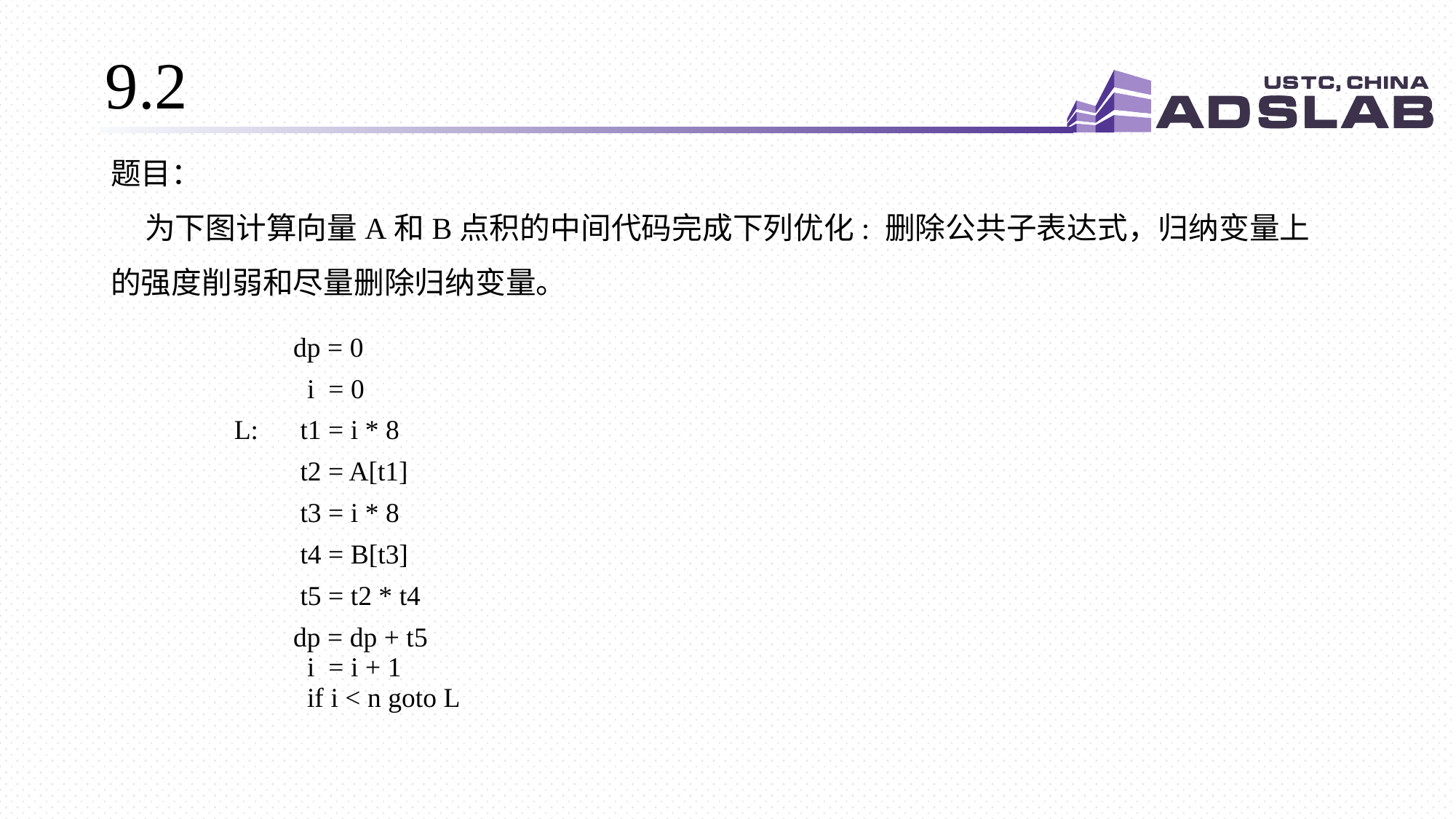

# 9.2
题目：
    为下图计算向量A和B点积的中间代码完成下列优化: 删除公共子表达式，归纳变量上的强度削弱和尽量删除归纳变量。
|  | dp = 0 |  |
| --- | --- | --- |
|  | i = 0 |  |
| L: | t1 = i \* 8 |  |
|  | t2 = A[t1] |  |
|  | t3 = i \* 8 |  |
|  | t4 = B[t3] |  |
|  | t5 = t2 \* t4 |  |
|  | dp = dp + t5 i = i + 1 if i < n goto L |  |